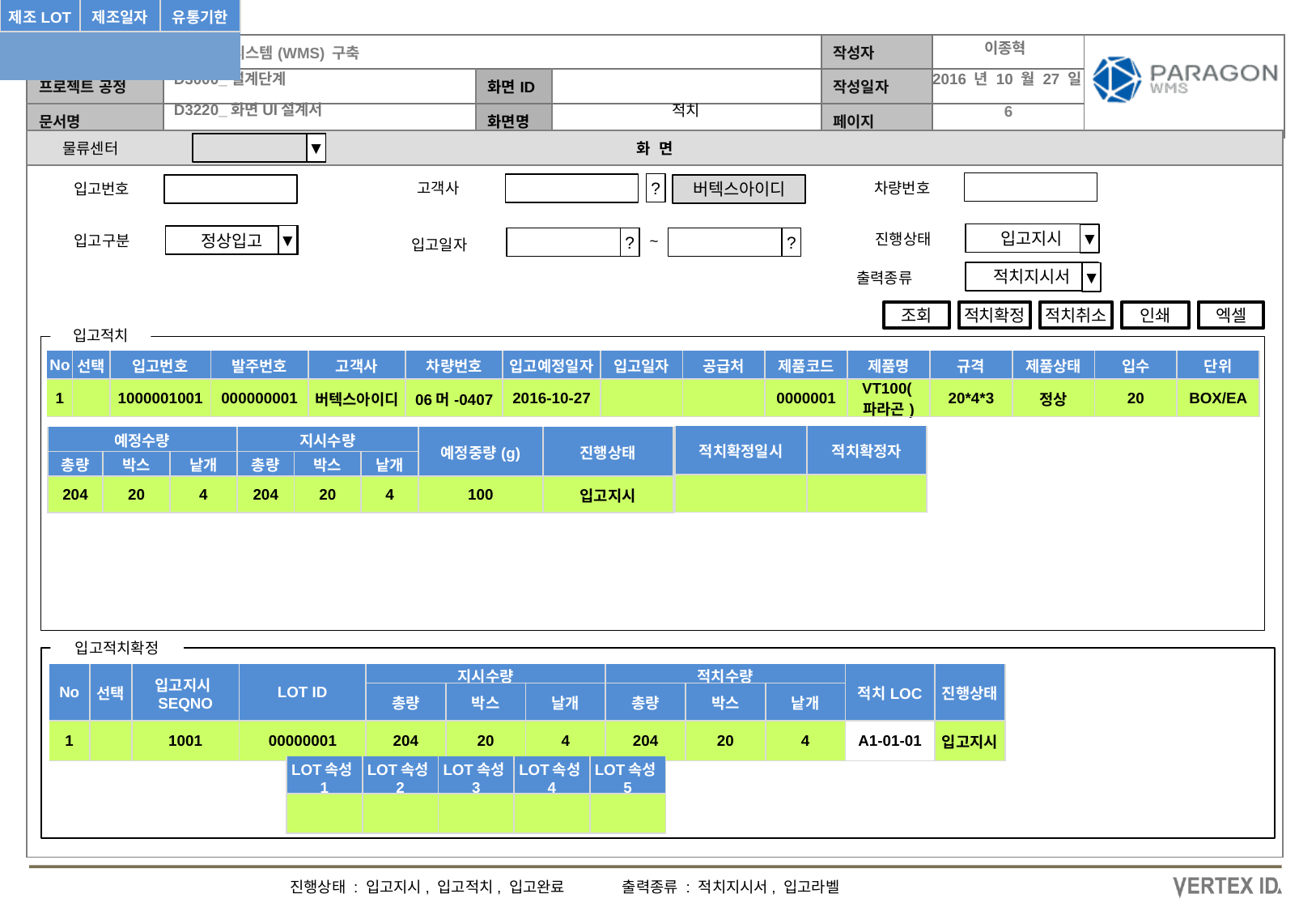

이종혁
2016 년 10 월 27 일
적치
물류센터

▼
고객사
차량번호

입고번호
?

버텍스아이디
진행상태
입고지시
▼
▼
~
입고구분
정상입고

?

?
입고일자
출력종류
적치지시서
▼
조회
적치확정
적치취소
인쇄
엑셀
입고적치

| No | 선택 | 입고번호 | 발주번호 | 고객사 | 차량번호 | 입고예정일자 | 입고일자 | 공급처 | 제품코드 | 제품명 | 규격 | 제품상태 | 입수 | 단위 |
| --- | --- | --- | --- | --- | --- | --- | --- | --- | --- | --- | --- | --- | --- | --- |
| 1 |  | 1000001001 | 000000001 | 버텍스아이디 | 06머-0407 | 2016-10-27 |  |  | 0000001 | VT100(파라곤) | 20\*4\*3 | 정상 | 20 | BOX/EA |
| 적치확정일시 | 적치확정자 |
| --- | --- |
|  |  |
| 예정수량 |  |  | 지시수량 |  |  | 예정중량(g) | 진행상태 |
| --- | --- | --- | --- | --- | --- | --- | --- |
| 총량 | 박스 | 낱개 | 총량 | 박스 | 낱개 |  |  |
| 204 | 20 | 4 | 204 | 20 | 4 | 100 | 입고지시 |
입고적치확정

| No | 선택 | 입고지시SEQNO | LOT ID | 지시수량 |  |  | 적치수량 |  |  | 적치LOC | 진행상태 |
| --- | --- | --- | --- | --- | --- | --- | --- | --- | --- | --- | --- |
|  |  |  |  | 총량 | 박스 | 날개 | 총량 | 박스 | 낱개 |  |  |
| 1 |  | 1001 | 00000001 | 204 | 20 | 4 | 204 | 20 | 4 | A1-01-01 | 입고지시 |
| LOT속성1 | LOT속성2 | LOT속성3 | LOT속성4 | LOT속성5 |
| --- | --- | --- | --- | --- |
|  |  |  |  |  |
| 제조LOT | 제조일자 | 유통기한 |
| --- | --- | --- |
|  |  |  |
| 0000001 |  |  |
진행상태 : 입고지시, 입고적치, 입고완료
출력종류 : 적치지시서, 입고라벨